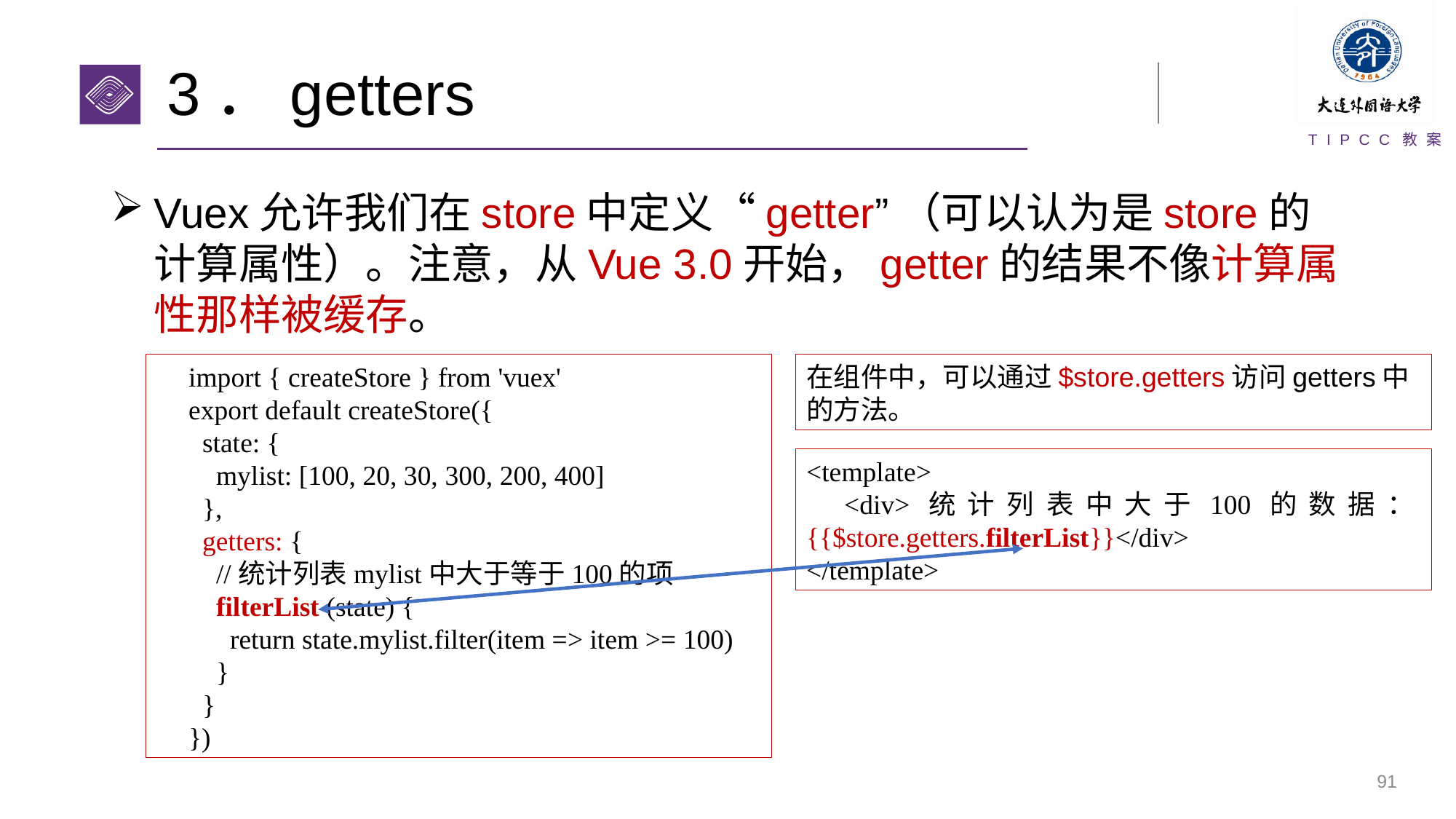

# 3．getters
Vuex允许我们在store中定义“getter”（可以认为是store的计算属性）。注意，从Vue 3.0开始，getter的结果不像计算属性那样被缓存。
import { createStore } from 'vuex'
export default createStore({
  state: {
    mylist: [100, 20, 30, 300, 200, 400]
  },
  getters: {
    //统计列表mylist中大于等于100的项
    filterList (state) {
      return state.mylist.filter(item => item >= 100)
    }
  }
})
在组件中，可以通过$store.getters访问getters中的方法。
<template>
  <div>统计列表中大于100的数据：{{$store.getters.filterList}}</div>
</template>
91